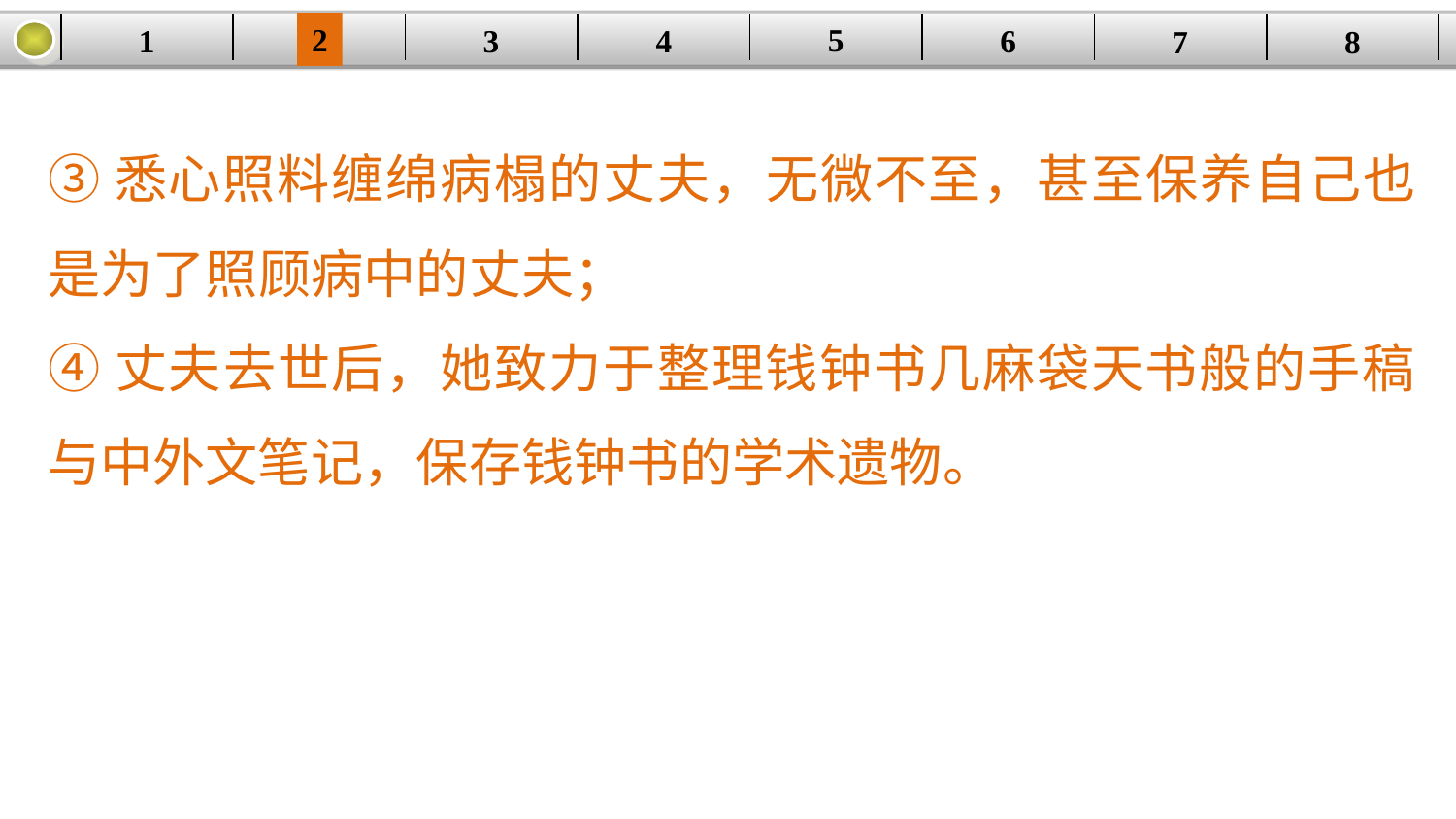

5
2
1
4
6
|  |  |  |  |  |  |  |  |
| --- | --- | --- | --- | --- | --- | --- | --- |
3
8
7

③悉心照料缠绵病榻的丈夫，无微不至，甚至保养自己也是为了照顾病中的丈夫；
④丈夫去世后，她致力于整理钱钟书几麻袋天书般的手稿与中外文笔记，保存钱钟书的学术遗物。